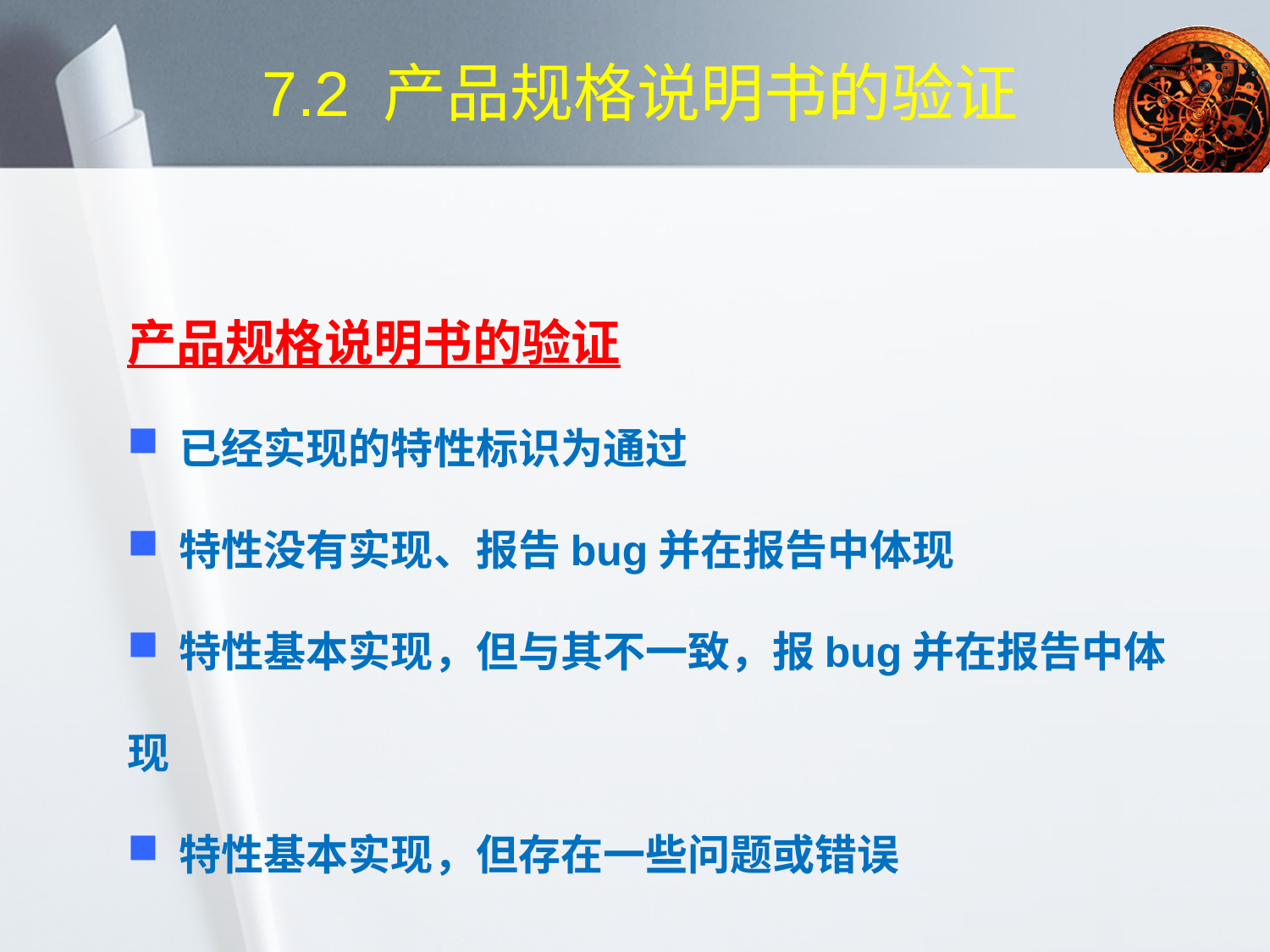

# 7.2 产品规格说明书的验证
产品规格说明书的验证
 已经实现的特性标识为通过
 特性没有实现、报告bug并在报告中体现
 特性基本实现，但与其不一致，报bug并在报告中体现
 特性基本实现，但存在一些问题或错误